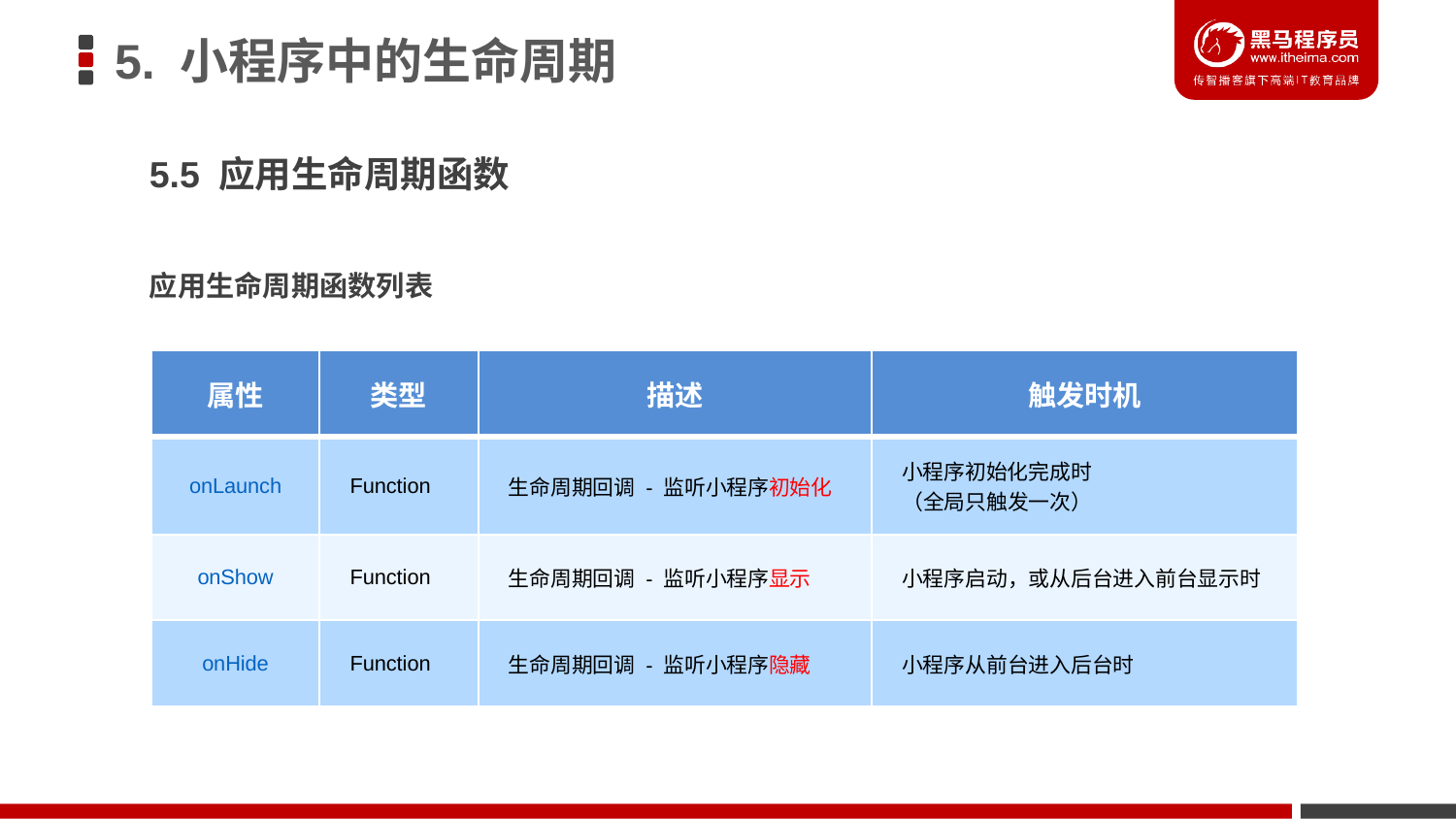

# 5. 小程序中的生命周期
5.5 应用生命周期函数
应用生命周期函数列表
| 属性 | 类型 | 描述 | 触发时机 |
| --- | --- | --- | --- |
| onLaunch | Function | 生命周期回调 - 监听小程序初始化 | 小程序初始化完成时 （全局只触发一次） |
| onShow | Function | 生命周期回调 - 监听小程序显示 | 小程序启动，或从后台进入前台显示时 |
| onHide | Function | 生命周期回调 - 监听小程序隐藏 | 小程序从前台进入后台时 |